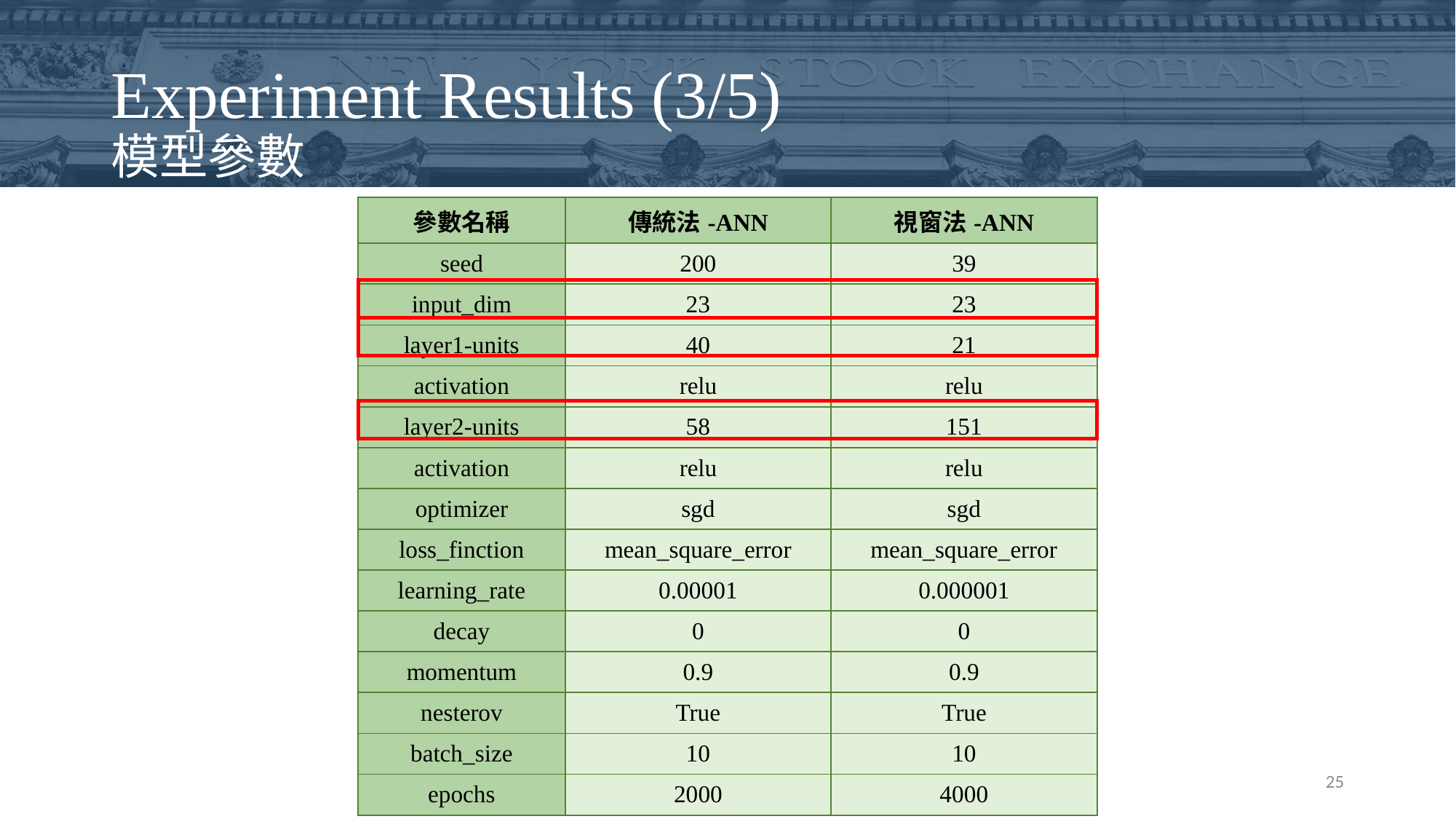

# Experiment Results (3/5) 模型參數
| 參數名稱 | 傳統法-ANN | 視窗法-ANN |
| --- | --- | --- |
| seed | 200 | 39 |
| input\_dim | 23 | 23 |
| layer1-units | 40 | 21 |
| activation | relu | relu |
| layer2-units | 58 | 151 |
| activation | relu | relu |
| optimizer | sgd | sgd |
| loss\_finction | mean\_square\_error | mean\_square\_error |
| learning\_rate | 0.00001 | 0.000001 |
| decay | 0 | 0 |
| momentum | 0.9 | 0.9 |
| nesterov | True | True |
| batch\_size | 10 | 10 |
| epochs | 2000 | 4000 |

25